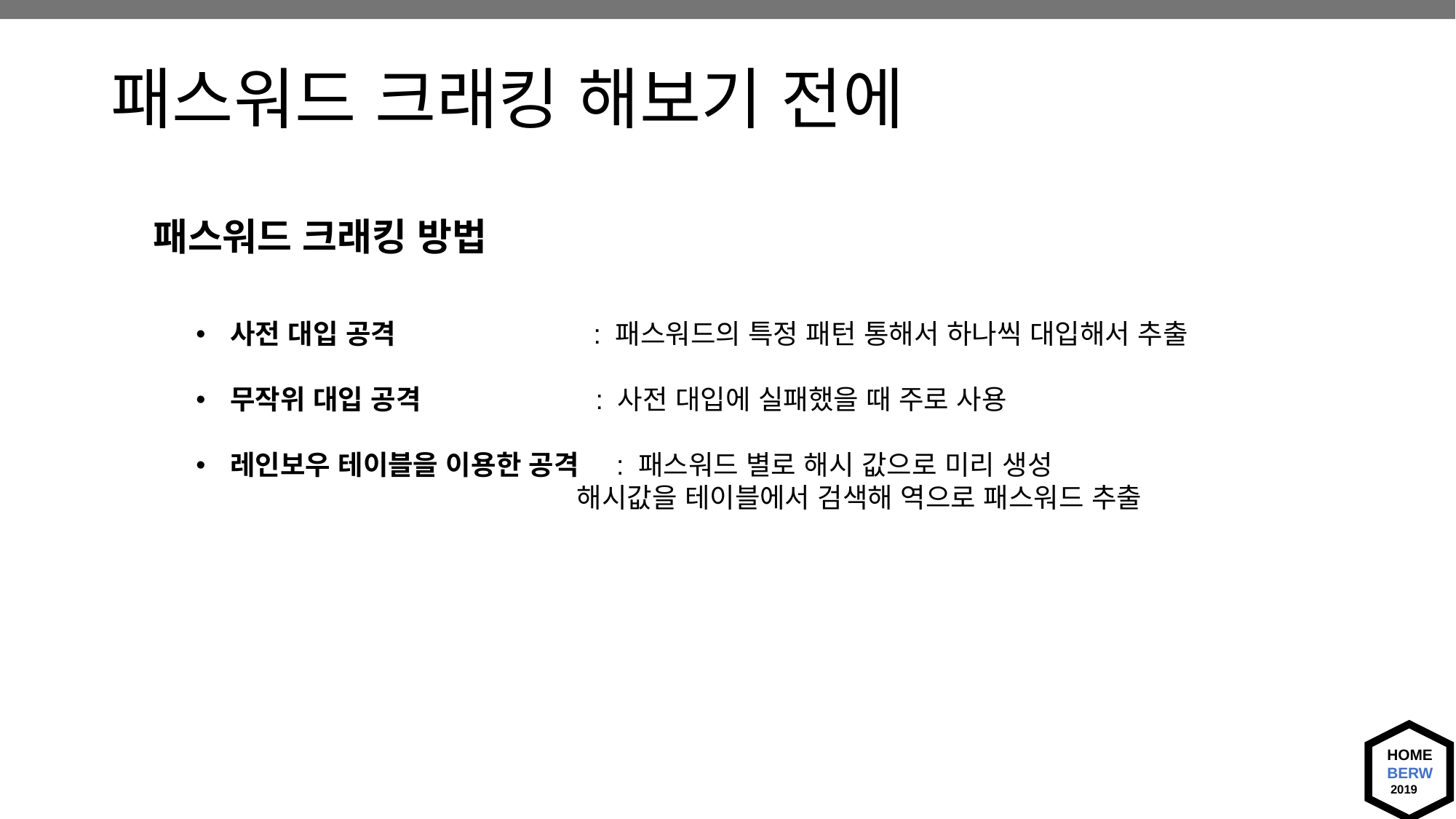

# 패스워드 크래킹 해보기 전에
패스워드 크래킹 방법
사전 대입 공격                         : 패스워드의 특정 패턴 통해서 하나씩 대입해서 추출

무작위 대입 공격                      : 사전 대입에 실패했을 때 주로 사용

레인보우 테이블을 이용한 공격    : 패스워드 별로 해시 값으로 미리 생성
                                                 해시값을 테이블에서 검색해 역으로 패스워드 추출

HOME
BERW
 2019